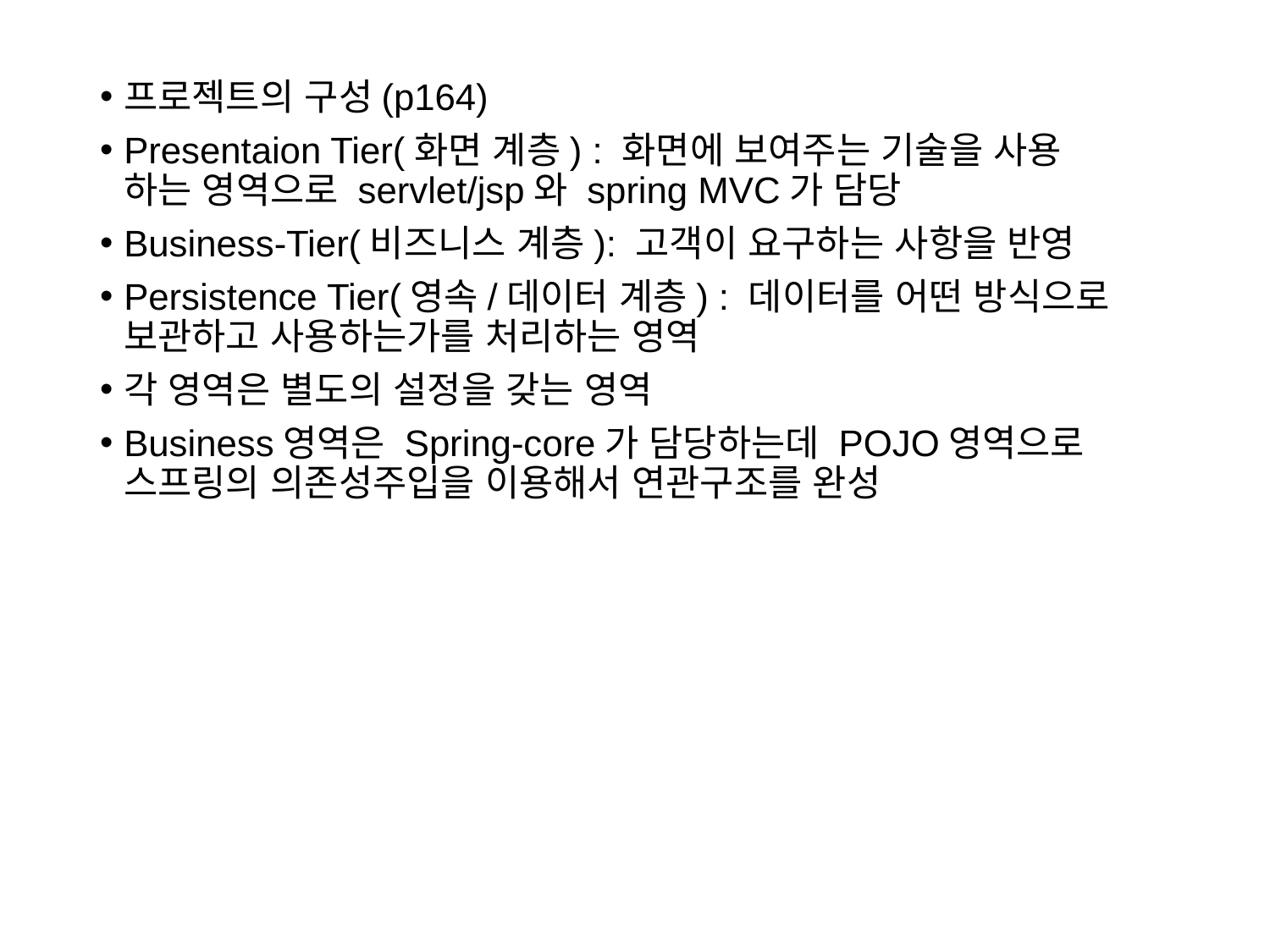

프로젝트의 구성(p164)
Presentaion Tier(화면 계층) : 화면에 보여주는 기술을 사용
하는 영역으로 servlet/jsp와 spring MVC가 담당
Business-Tier(비즈니스 계층): 고객이 요구하는 사항을 반영
Persistence Tier(영속/데이터 계층) : 데이터를 어떤 방식으로 보관하고 사용하는가를 처리하는 영역
각 영역은 별도의 설정을 갖는 영역
Business영역은 Spring-core가 담당하는데 POJO영역으로
스프링의 의존성주입을 이용해서 연관구조를 완성